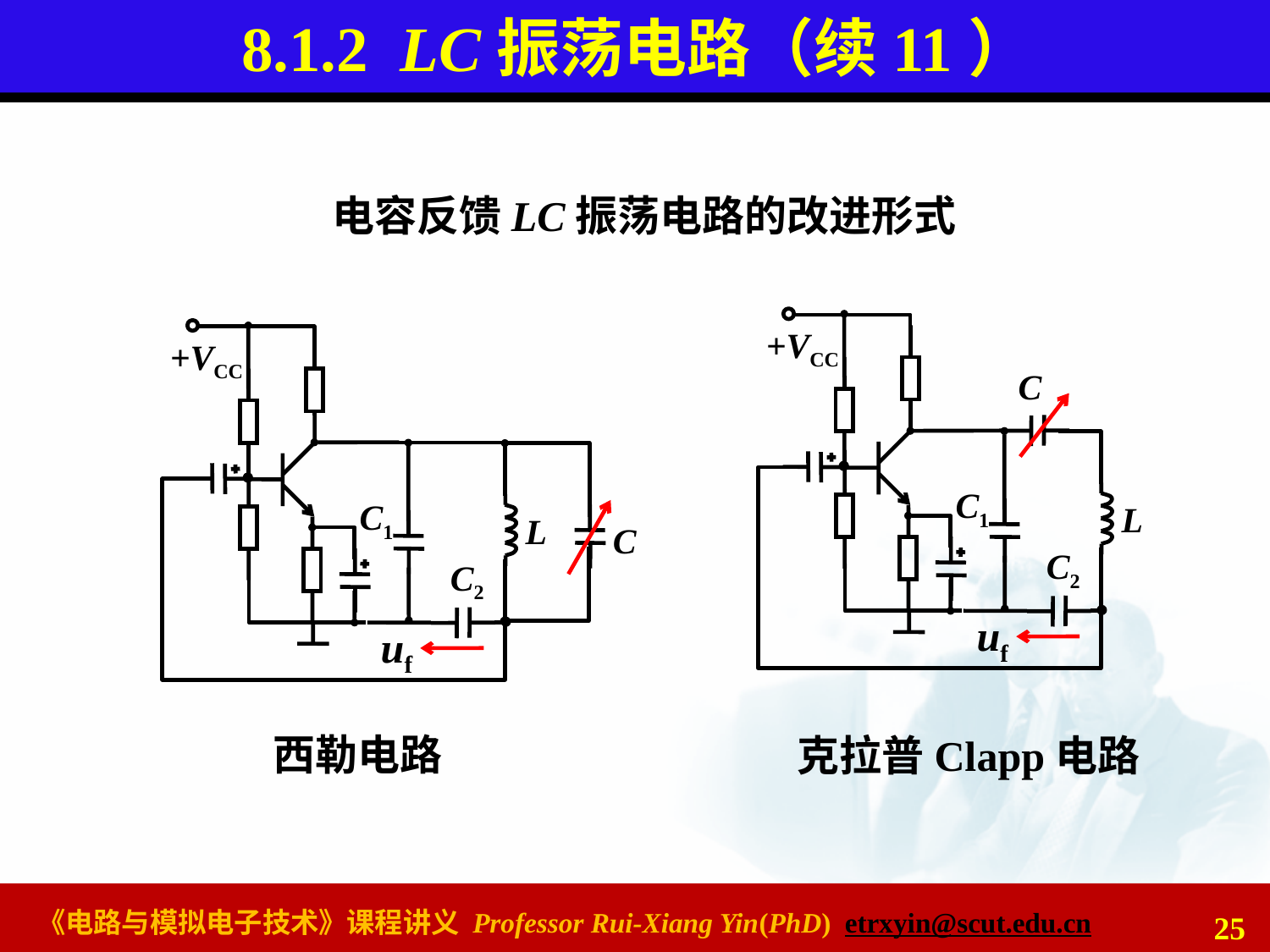

# 8.1.2  LC振荡电路（续11）
电容反馈LC振荡电路的改进形式

+VCC

C

C1
L

C2

uf

+VCC

C1
L

C2

uf

C

西勒电路
克拉普Clapp电路
25